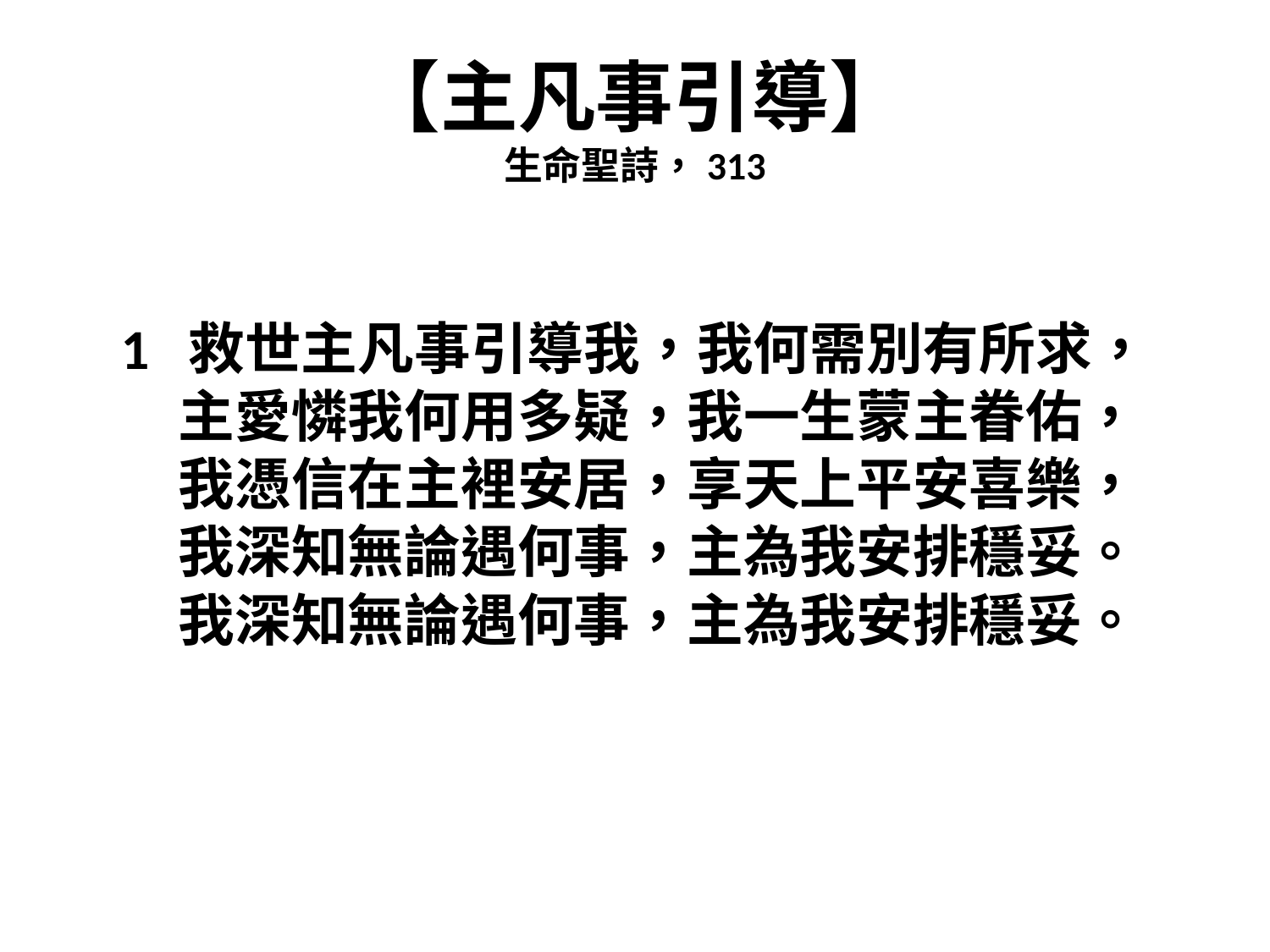

# 【主凡事引導】 生命聖詩，313
1  救世主凡事引導我，我何需別有所求，
主愛憐我何用多疑，我一生蒙主眷佑，
我憑信在主裡安居，享天上平安喜樂，
我深知無論遇何事，主為我安排穩妥。
我深知無論遇何事，主為我安排穩妥。